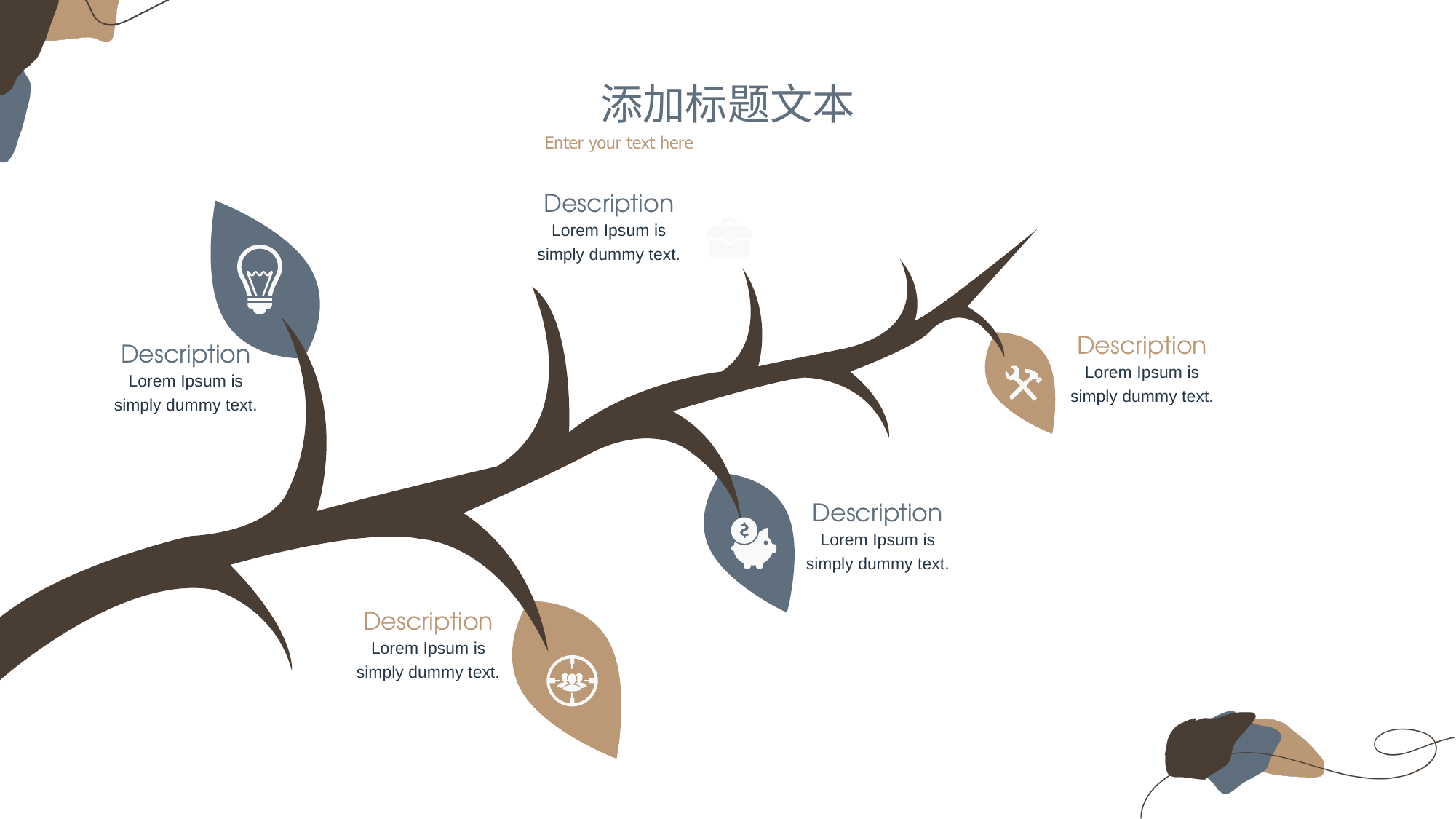

添加标题文本
Enter your text here
Description

Lorem Ipsum is simply dummy text.

Description

Description
Lorem Ipsum is simply dummy text.
Lorem Ipsum is simply dummy text.

Description

Lorem Ipsum is simply dummy text.

Description
Lorem Ipsum is simply dummy text.